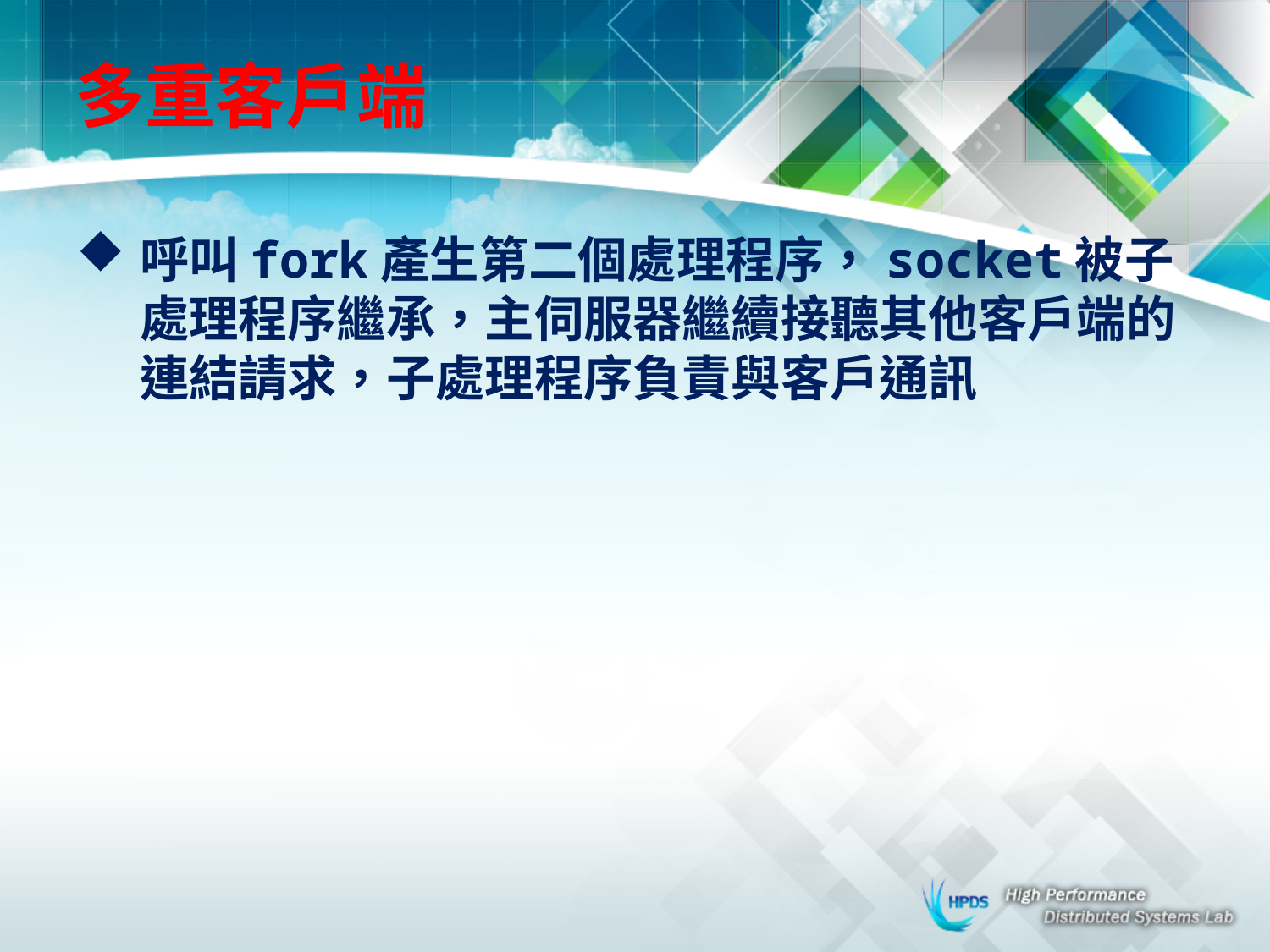

# 多重客戶端
呼叫fork產生第二個處理程序，socket被子處理程序繼承，主伺服器繼續接聽其他客戶端的連結請求，子處理程序負責與客戶通訊